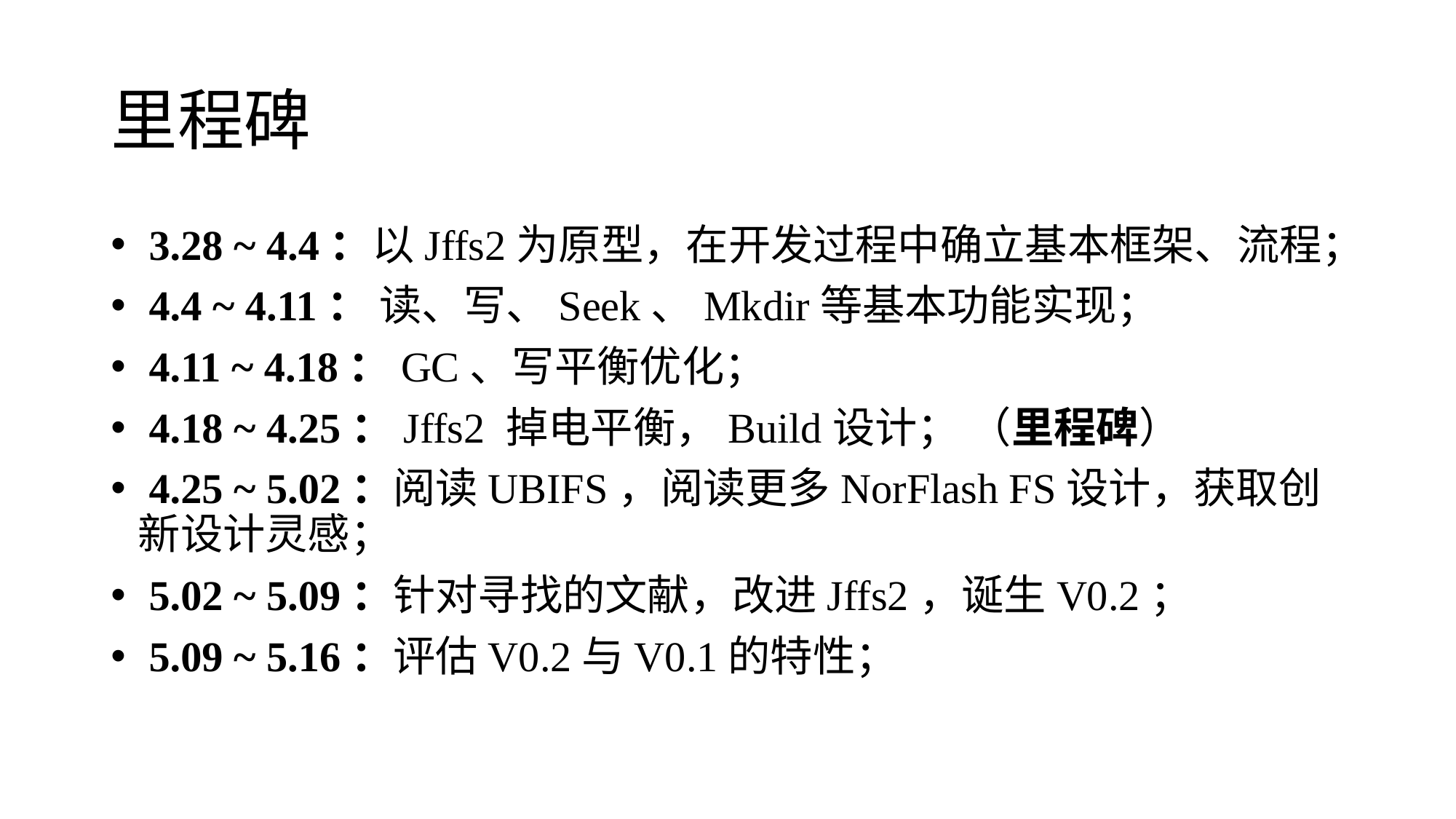

# 里程碑
 3.28 ~ 4.4：以Jffs2为原型，在开发过程中确立基本框架、流程；
 4.4 ~ 4.11： 读、写、Seek、Mkdir等基本功能实现；
 4.11 ~ 4.18：GC、写平衡优化；
 4.18 ~ 4.25：Jffs2 掉电平衡，Build设计； （里程碑）
 4.25 ~ 5.02：阅读UBIFS，阅读更多NorFlash FS设计，获取创新设计灵感；
 5.02 ~ 5.09：针对寻找的文献，改进Jffs2，诞生V0.2；
 5.09 ~ 5.16：评估V0.2与V0.1的特性；